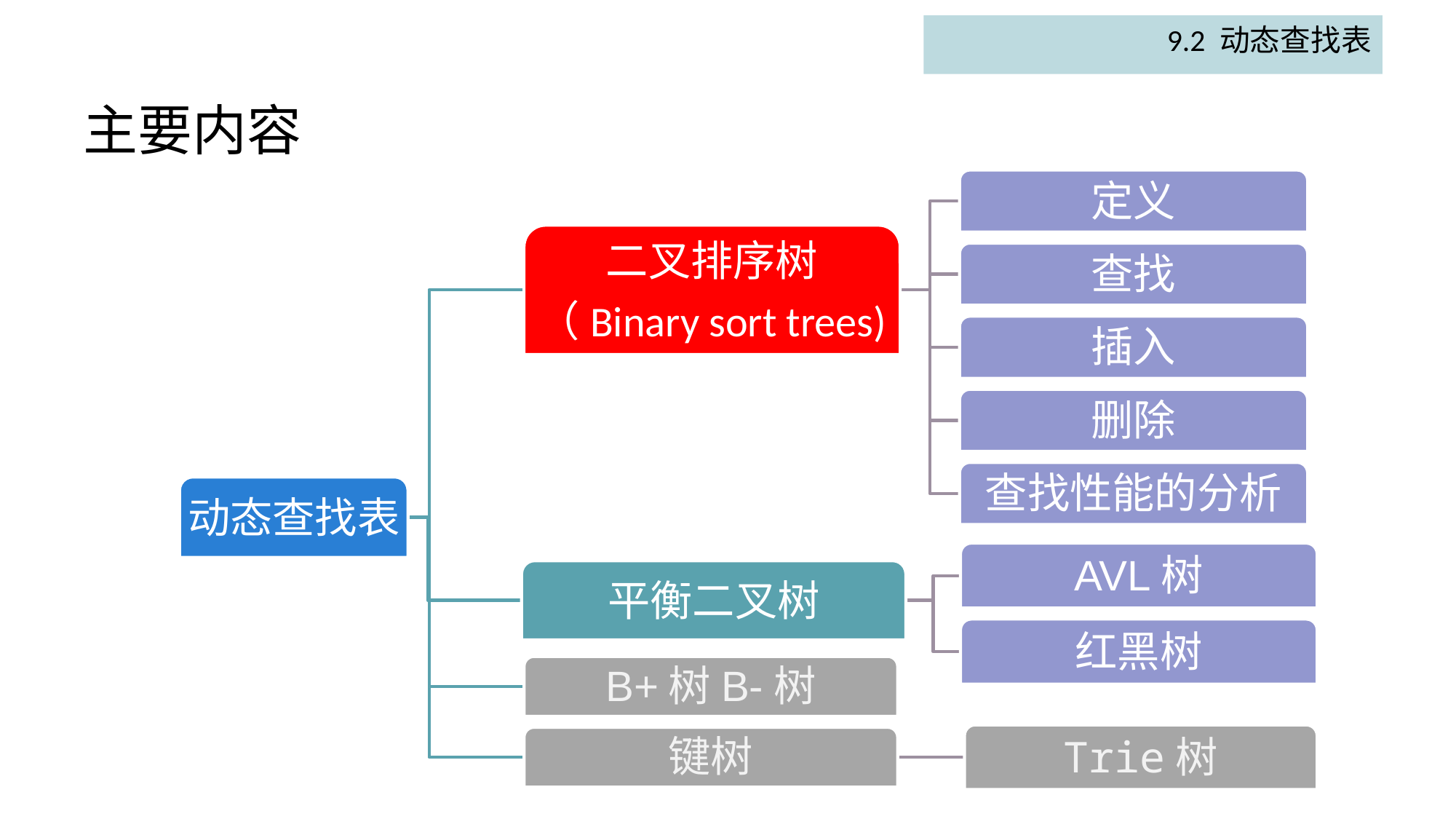

9.2 动态查找表
# 主要内容

动态查找表
二叉排序树
（Binary sort trees)
定义
查找
插入
删除
查找性能的分析
平衡二叉树
AVL树
红黑树
B+树B-树
键树
Trie树